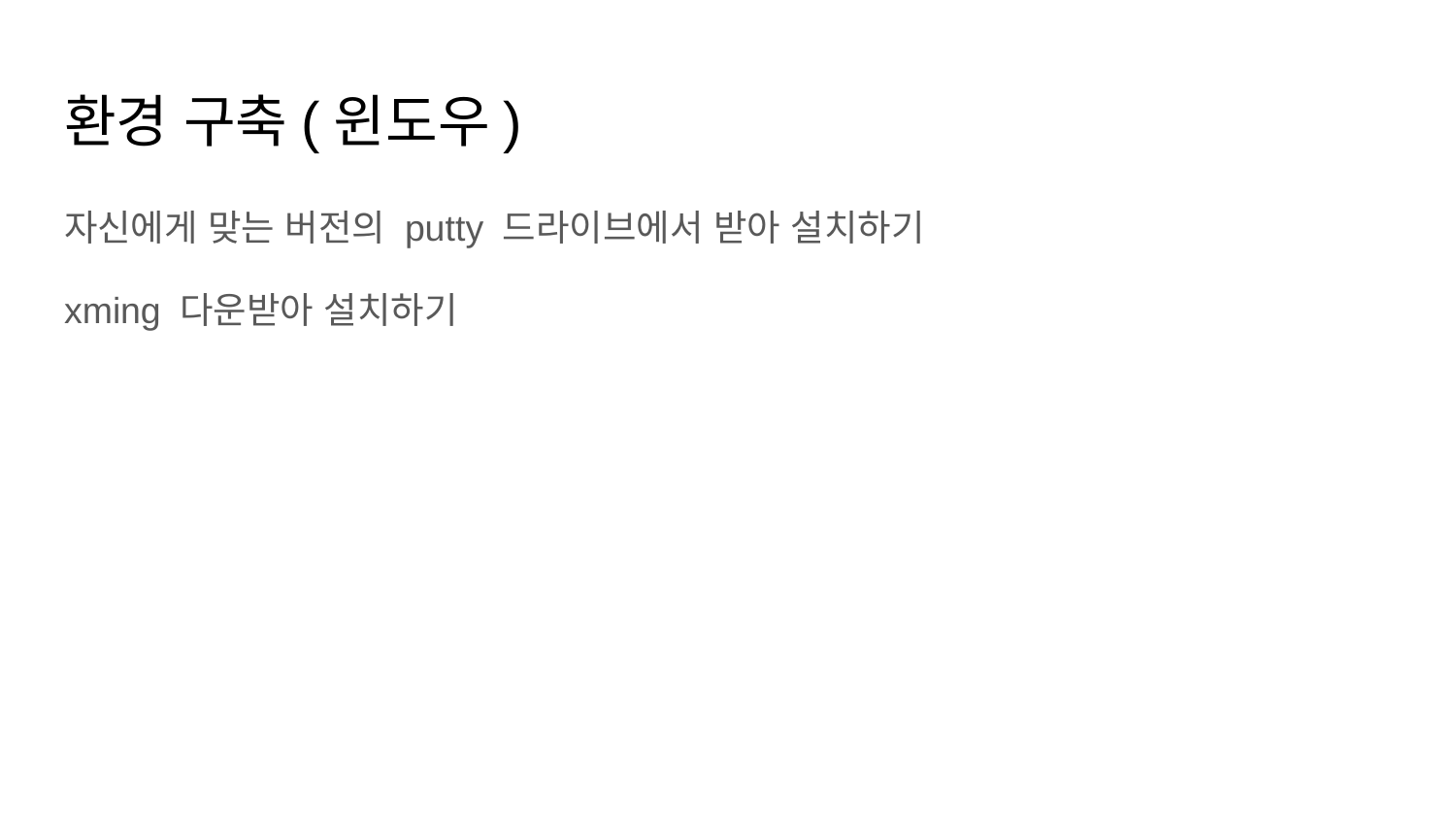

# 환경 구축(윈도우)
자신에게 맞는 버전의 putty 드라이브에서 받아 설치하기
xming 다운받아 설치하기